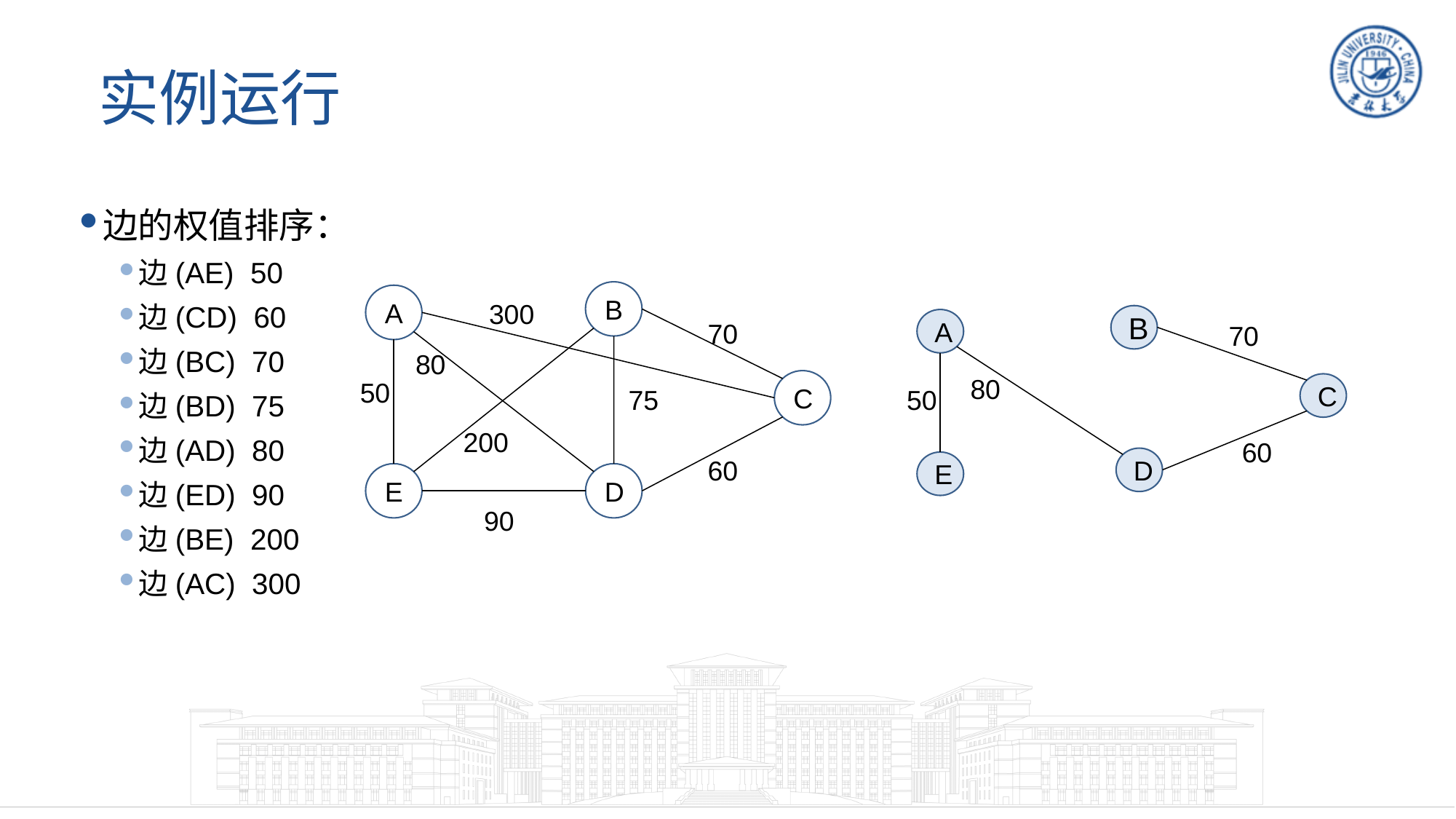

# 实例运行
边的权值排序：
边(AE)  50
边(CD)  60
边(BC)  70
边(BD)  75
边(AD)  80
边(ED)  90
边(BE)  200
边(AC)  300

B
A
300
70
80
50
C
75
200
60
E
D
90
B
70
A
50
E
80
C
60
D
45